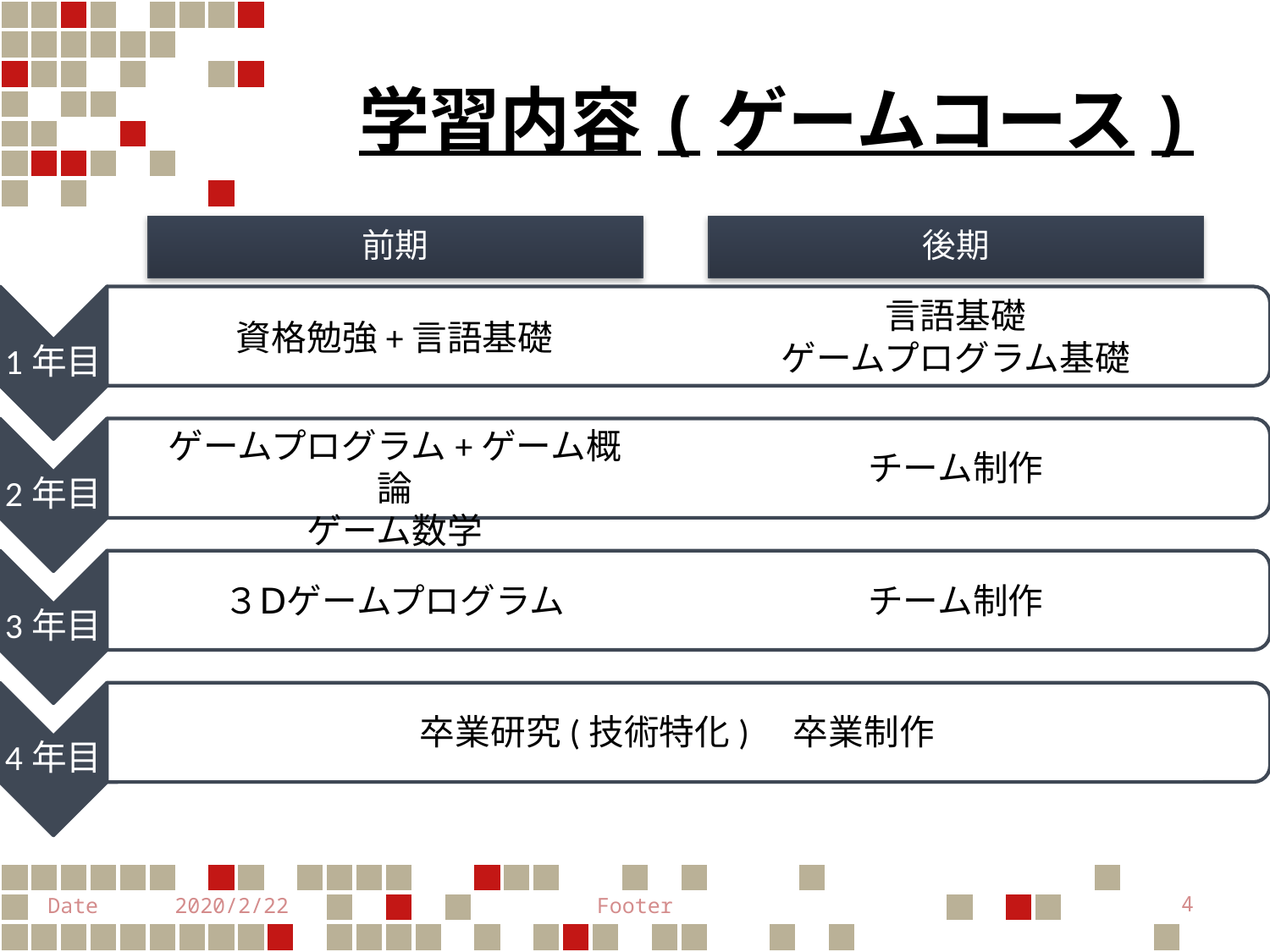

# 学習内容(ゲームコース)
前期
後期
1年目
2年目
3年目
4年目
言語基礎
ゲームプログラム基礎
資格勉強+言語基礎
ゲームプログラム+ゲーム概論
ゲーム数学
チーム制作
３Ⅾゲームプログラム
チーム制作
卒業研究(技術特化)　卒業制作
Date	2020/2/22
Footer
4